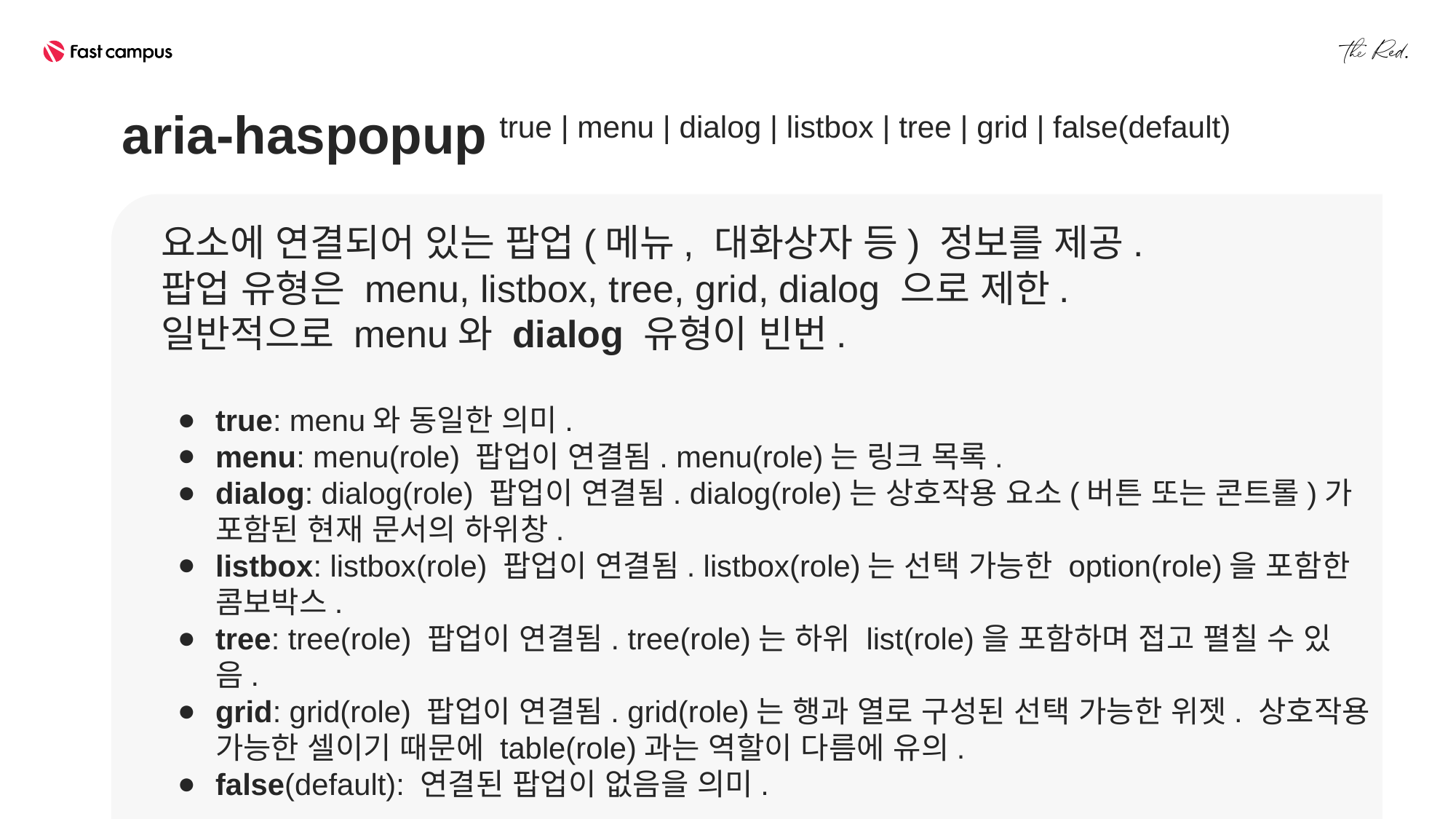

aria-haspopup true | menu | dialog | listbox | tree | grid | false(default)
요소에 연결되어 있는 팝업(메뉴, 대화상자 등) 정보를 제공.
팝업 유형은 menu, listbox, tree, grid, dialog 으로 제한.
일반적으로 menu와 dialog 유형이 빈번.

true: menu와 동일한 의미.
menu: menu(role) 팝업이 연결됨. menu(role)는 링크 목록.
dialog: dialog(role) 팝업이 연결됨. dialog(role)는 상호작용 요소(버튼 또는 콘트롤)가 포함된 현재 문서의 하위창.
listbox: listbox(role) 팝업이 연결됨. listbox(role)는 선택 가능한 option(role)을 포함한 콤보박스.
tree: tree(role) 팝업이 연결됨. tree(role)는 하위 list(role)을 포함하며 접고 펼칠 수 있음.
grid: grid(role) 팝업이 연결됨. grid(role)는 행과 열로 구성된 선택 가능한 위젯. 상호작용 가능한 셀이기 때문에 table(role)과는 역할이 다름에 유의.
false(default): 연결된 팝업이 없음을 의미.

https://www.w3.org/TR/wai-aria-1.1/#aria-haspopup